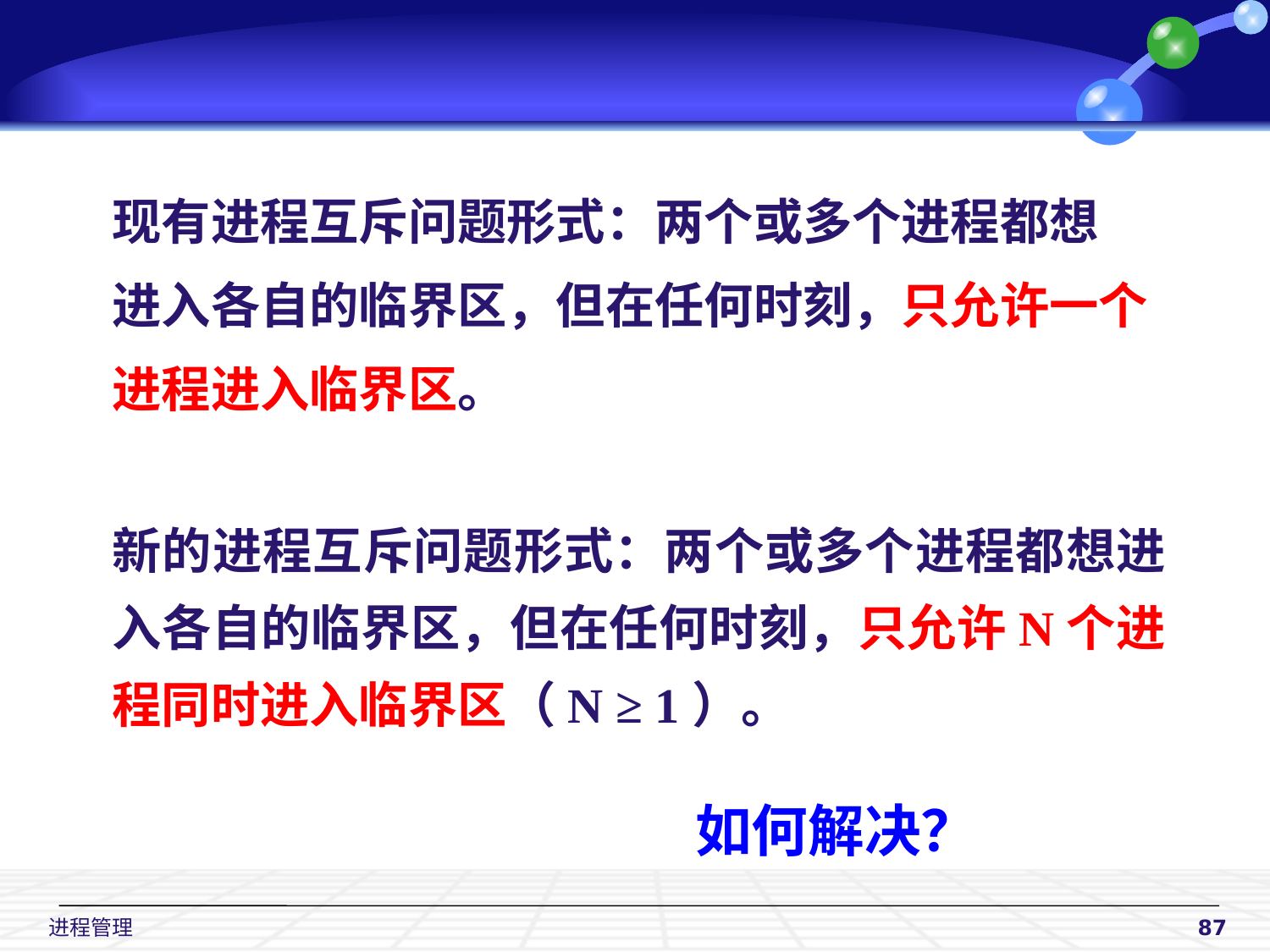

现有进程互斥问题形式：两个或多个进程都想
进入各自的临界区，但在任何时刻，只允许一个
进程进入临界区。

新的进程互斥问题形式：两个或多个进程都想进入各自的临界区，但在任何时刻，只允许N个进程同时进入临界区（N ≥ 1）。
如何解决？
   进程管理
87